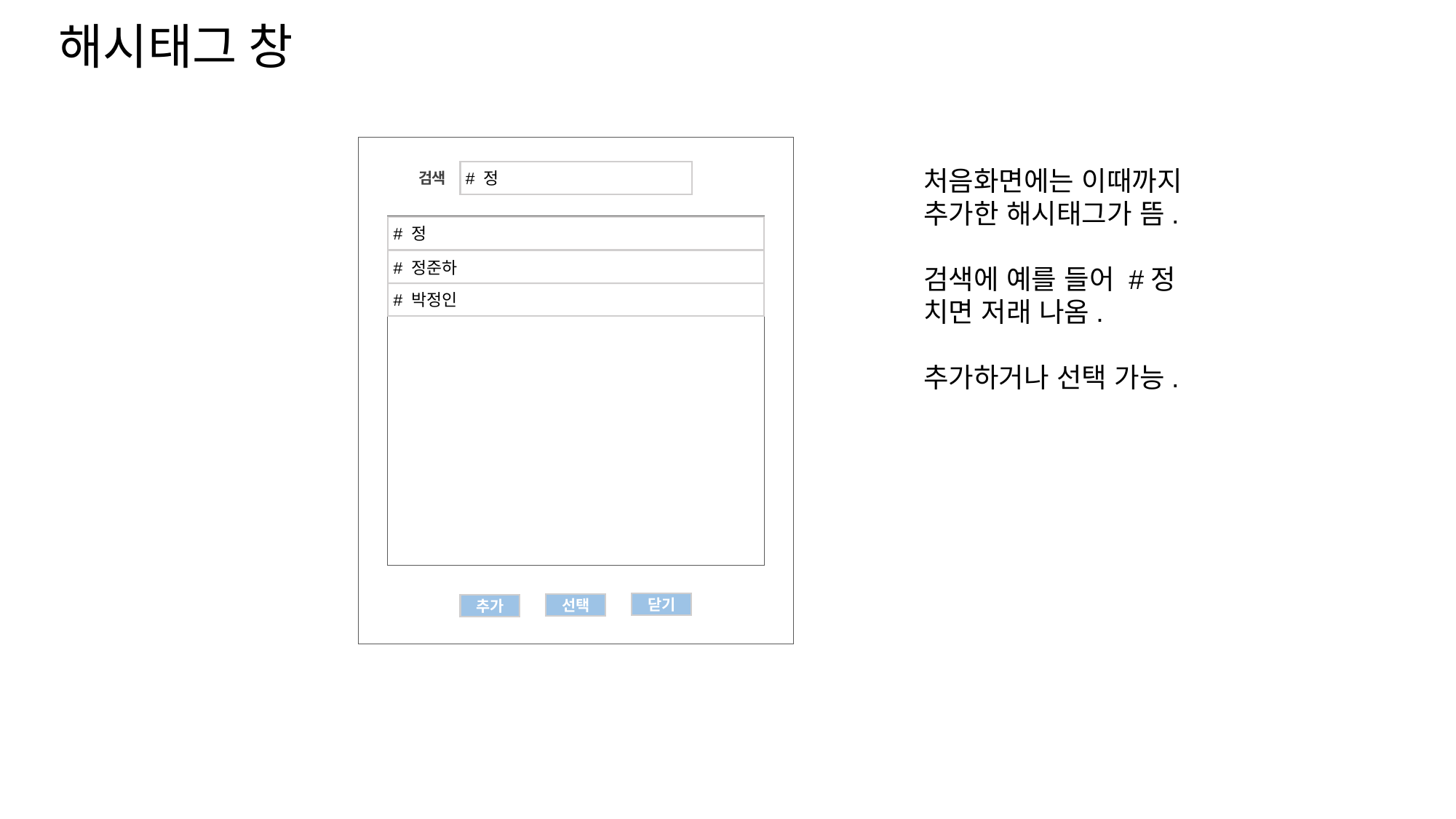

해시태그 창

처음화면에는 이때까지 추가한 해시태그가 뜸.

검색에 예를 들어 #정 치면 저래 나옴.

추가하거나 선택 가능.

검색
# 정

# 정
# 정준하
# 박정인
닫기

선택

추가